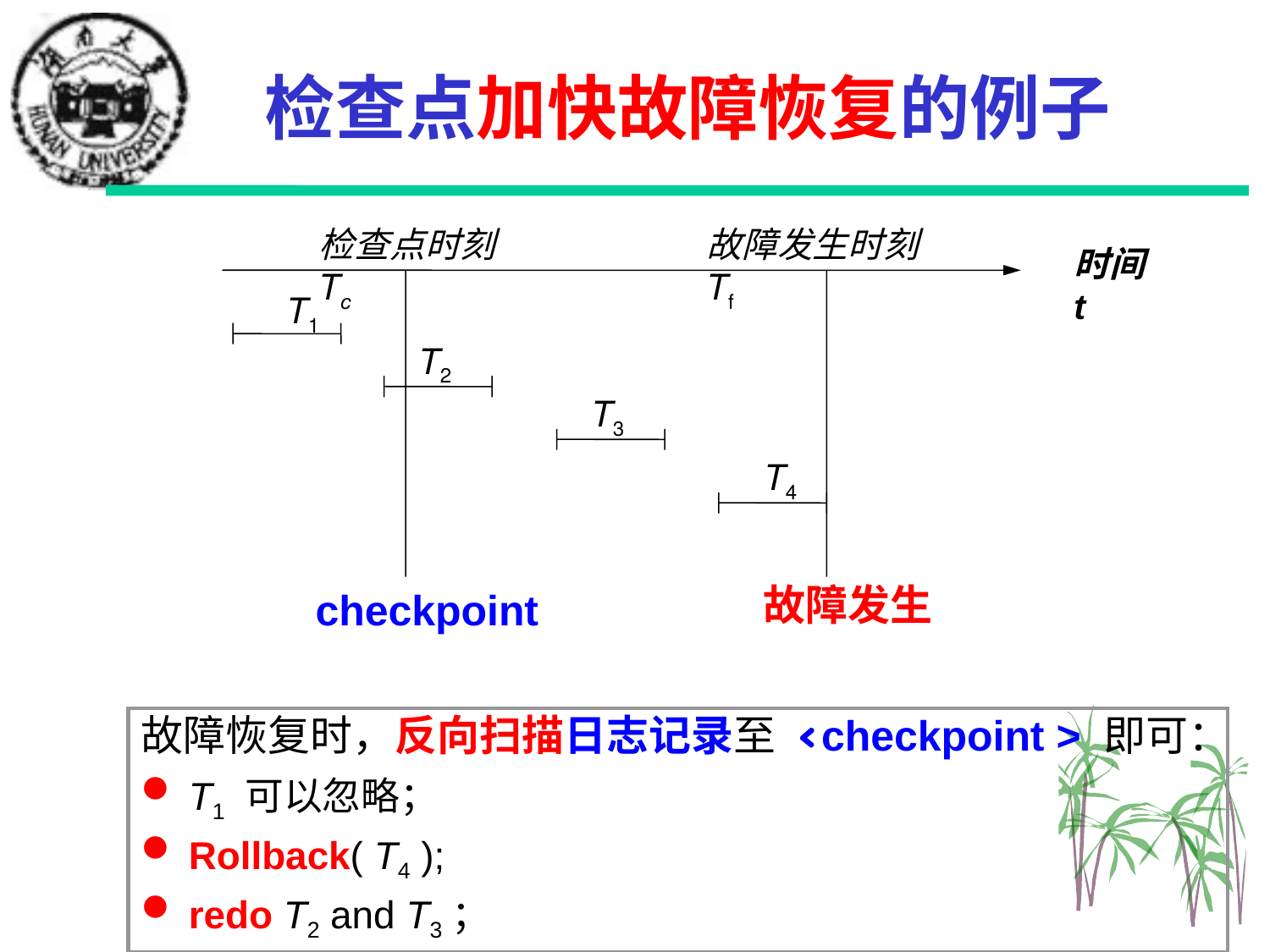

# 检查点加快故障恢复的例子
检查点时刻Tc
故障发生时刻Tf
时间t

T1

T2

T3

T4

故障发生
checkpoint
故障恢复时，反向扫描日志记录至 <checkpoint > 即可：
T1 可以忽略；
Rollback( T4 );
redo T2 and T3；